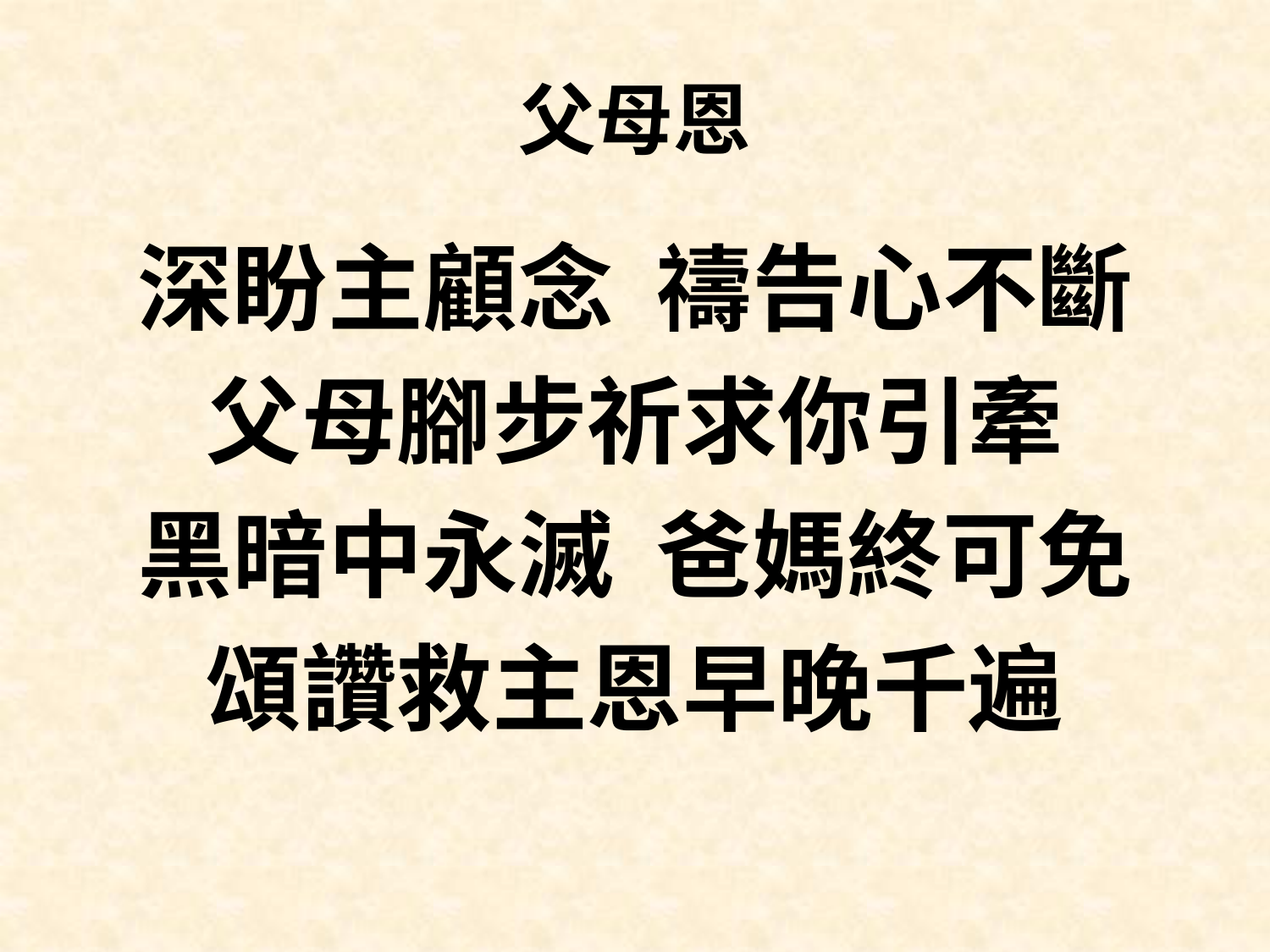

# 父母恩
深盼主顧念  禱告心不斷
父母腳步祈求你引牽
黑暗中永滅  爸媽終可免
頌讚救主恩早晚千遍